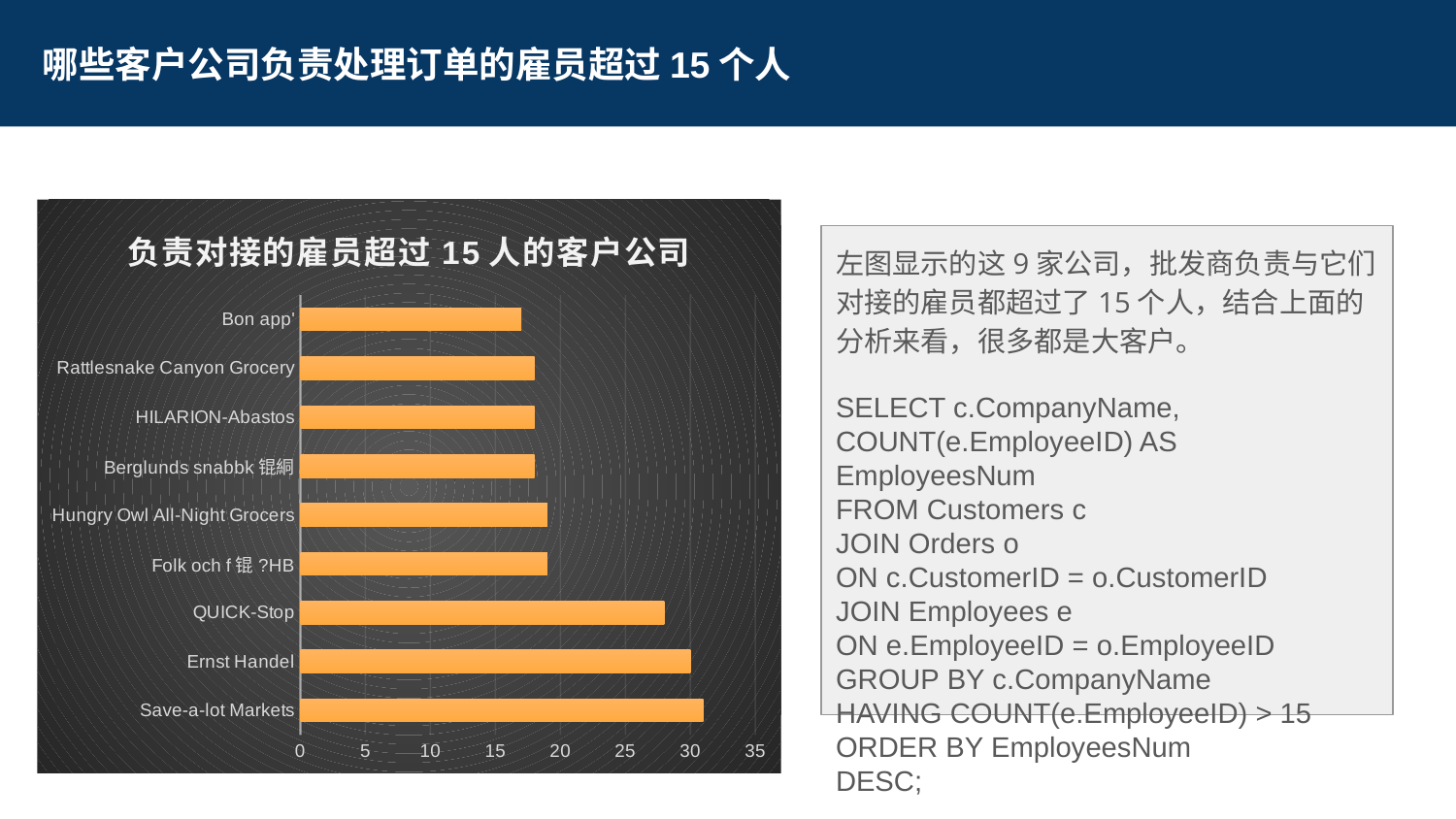

# 哪些客户公司负责处理订单的雇员超过15个人

### Chart: 负责对接的雇员超过15人的客户公司

| Category | EmployeesNum |
|---|---|
| Save-a-lot Markets | 31.0 |
| Ernst Handel | 30.0 |
| QUICK-Stop | 28.0 |
| Folk och f锟?HB | 19.0 |
| Hungry Owl All-Night Grocers | 19.0 |
| Berglunds snabbk锟絧 | 18.0 |
| HILARION-Abastos | 18.0 |
| Rattlesnake Canyon Grocery | 18.0 |
| Bon app' | 17.0 |
<visualization>
左图显示的这9家公司，批发商负责与它们对接的雇员都超过了15个人，结合上面的分析来看，很多都是大客户。
SELECT c.CompanyName, COUNT(e.EmployeeID) AS EmployeesNum
FROM Customers c
JOIN Orders o
ON c.CustomerID = o.CustomerID
JOIN Employees e
ON e.EmployeeID = o.EmployeeID
GROUP BY c.CompanyName
HAVING COUNT(e.EmployeeID) > 15
ORDER BY EmployeesNum
DESC;